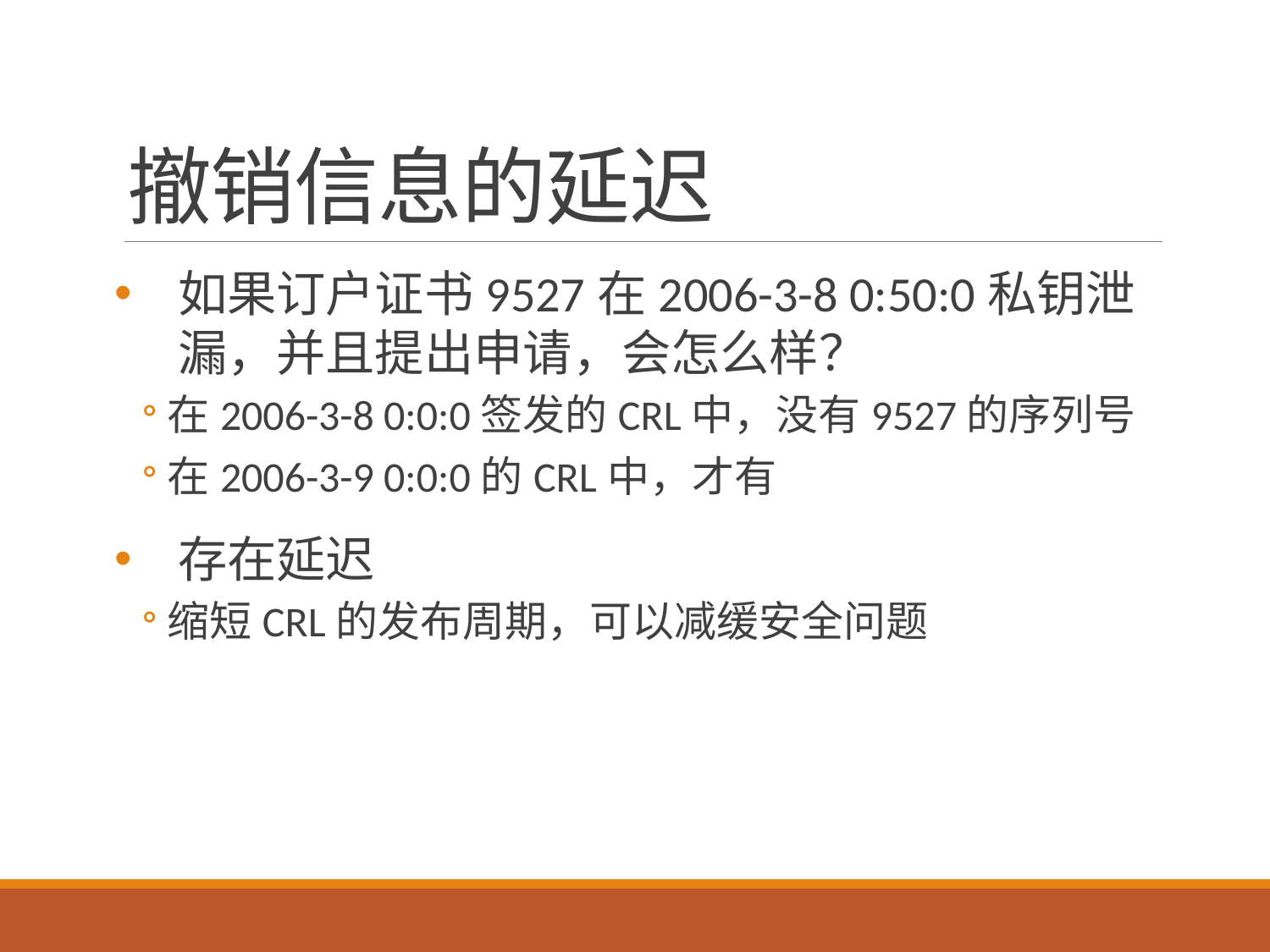

# 撤销信息的延迟
如果订户证书9527在2006-3-8 0:50:0私钥泄漏，并且提出申请，会怎么样？
在2006-3-8 0:0:0签发的CRL中，没有9527的序列号
在2006-3-9 0:0:0的CRL中，才有
存在延迟
缩短CRL的发布周期，可以减缓安全问题
63